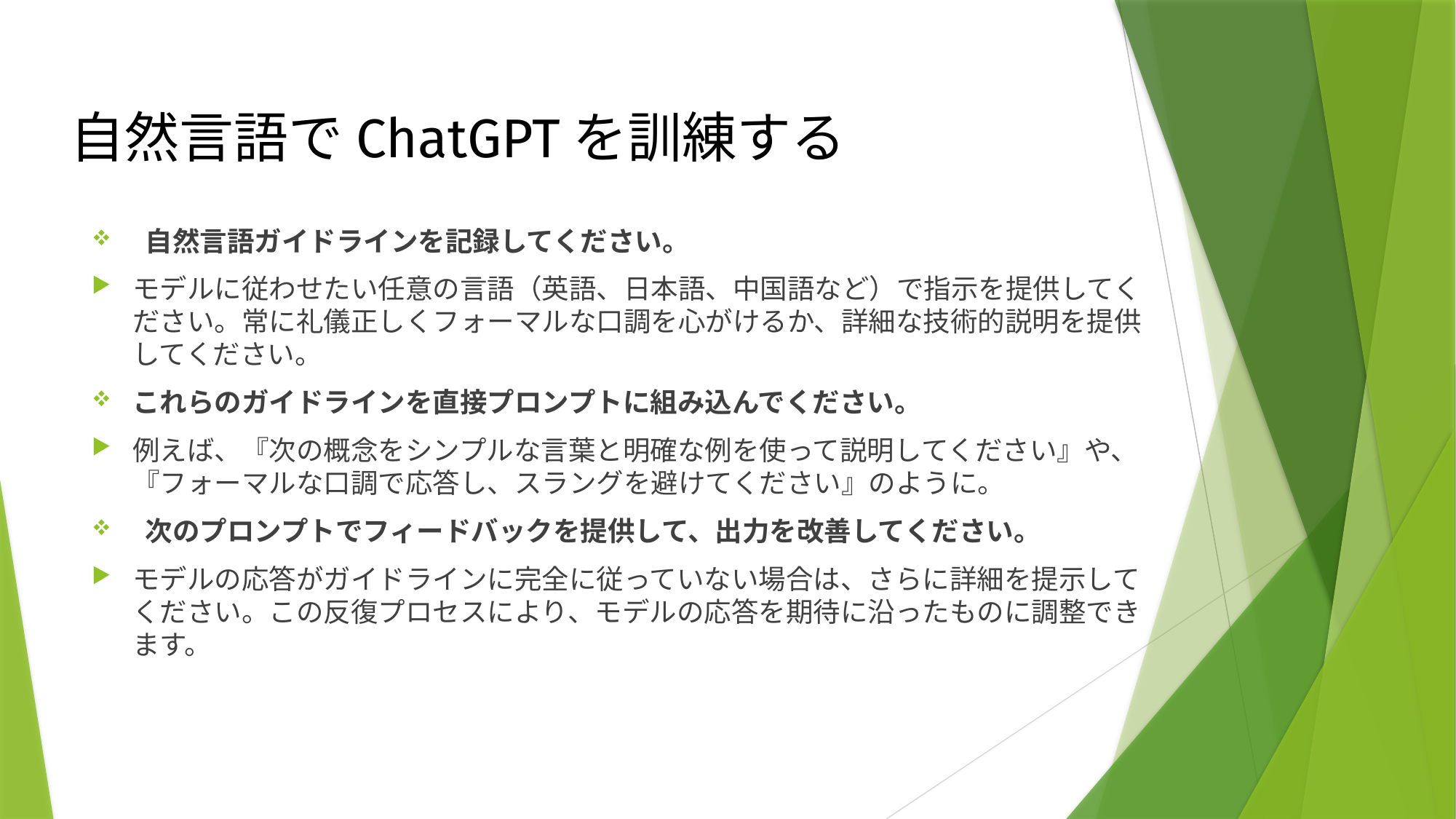

自然言語でChatGPTを訓練する
 自然言語ガイドラインを記録してください。
モデルに従わせたい任意の言語（英語、日本語、中国語など）で指示を提供してください。常に礼儀正しくフォーマルな口調を心がけるか、詳細な技術的説明を提供してください。
これらのガイドラインを直接プロンプトに組み込んでください。
例えば、『次の概念をシンプルな言葉と明確な例を使って説明してください』や、『フォーマルな口調で応答し、スラングを避けてください』のように。
 次のプロンプトでフィードバックを提供して、出力を改善してください。
モデルの応答がガイドラインに完全に従っていない場合は、さらに詳細を提示してください。この反復プロセスにより、モデルの応答を期待に沿ったものに調整できます。